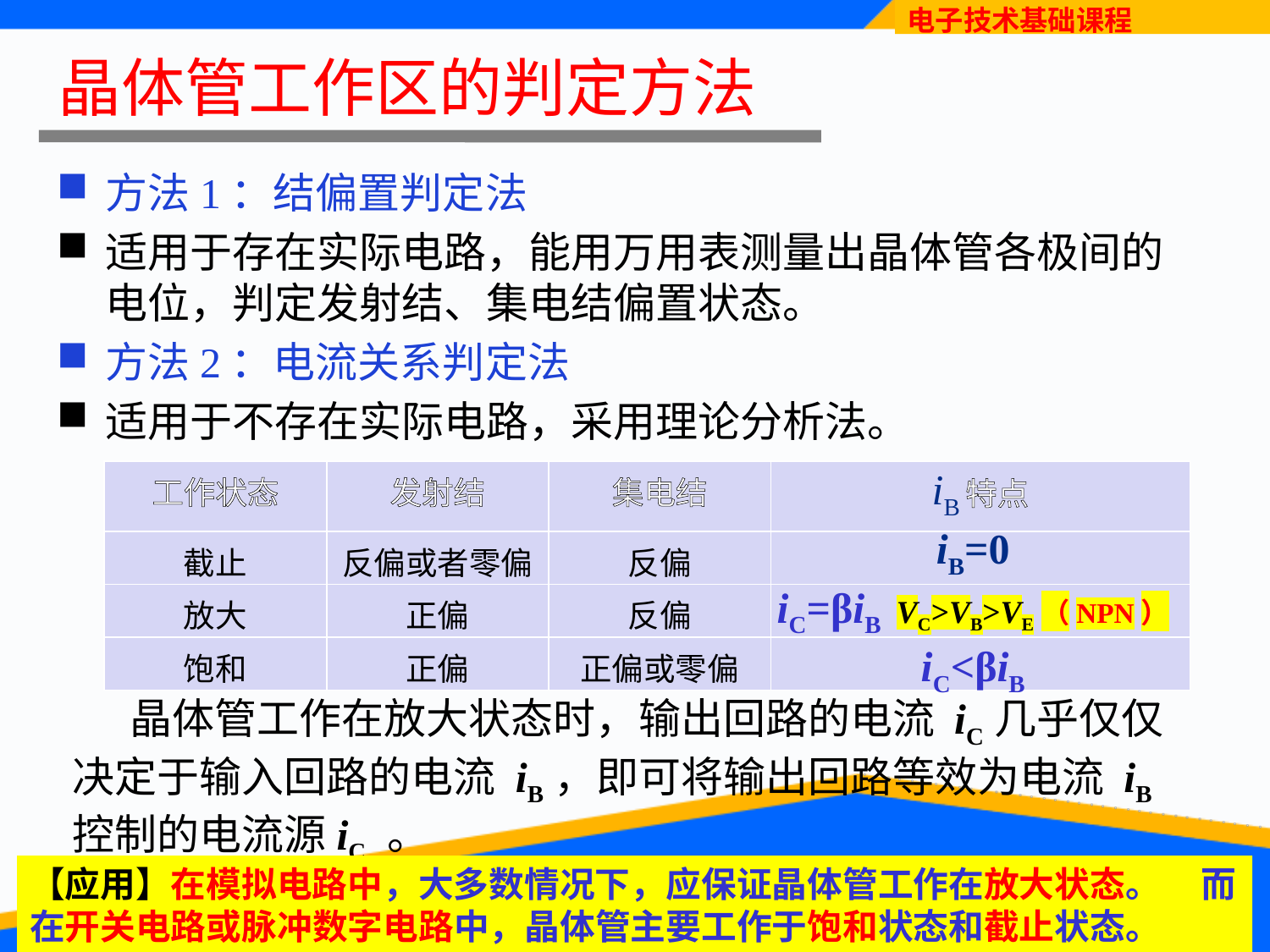

# 晶体管工作区的判定方法
方法1：结偏置判定法
适用于存在实际电路，能用万用表测量出晶体管各极间的电位，判定发射结、集电结偏置状态。
方法2：电流关系判定法
适用于不存在实际电路，采用理论分析法。
| 工作状态 | 发射结 | 集电结 | iB特点 |
| --- | --- | --- | --- |
| 截止 | 反偏或者零偏 | 反偏 |  |
| 放大 | 正偏 | 反偏 |  |
| 饱和 | 正偏 | 正偏或零偏 |  |
iB=0
iC=βiB   VC>VB>VE（NPN）
iC<βiB
     晶体管工作在放大状态时，输出回路的电流 iC几乎仅仅决定于输入回路的电流 iB，即可将输出回路等效为电流 iB 控制的电流源iC 。
【应用】在模拟电路中，大多数情况下，应保证晶体管工作在放大状态。     而在开关电路或脉冲数字电路中，晶体管主要工作于饱和状态和截止状态。
17